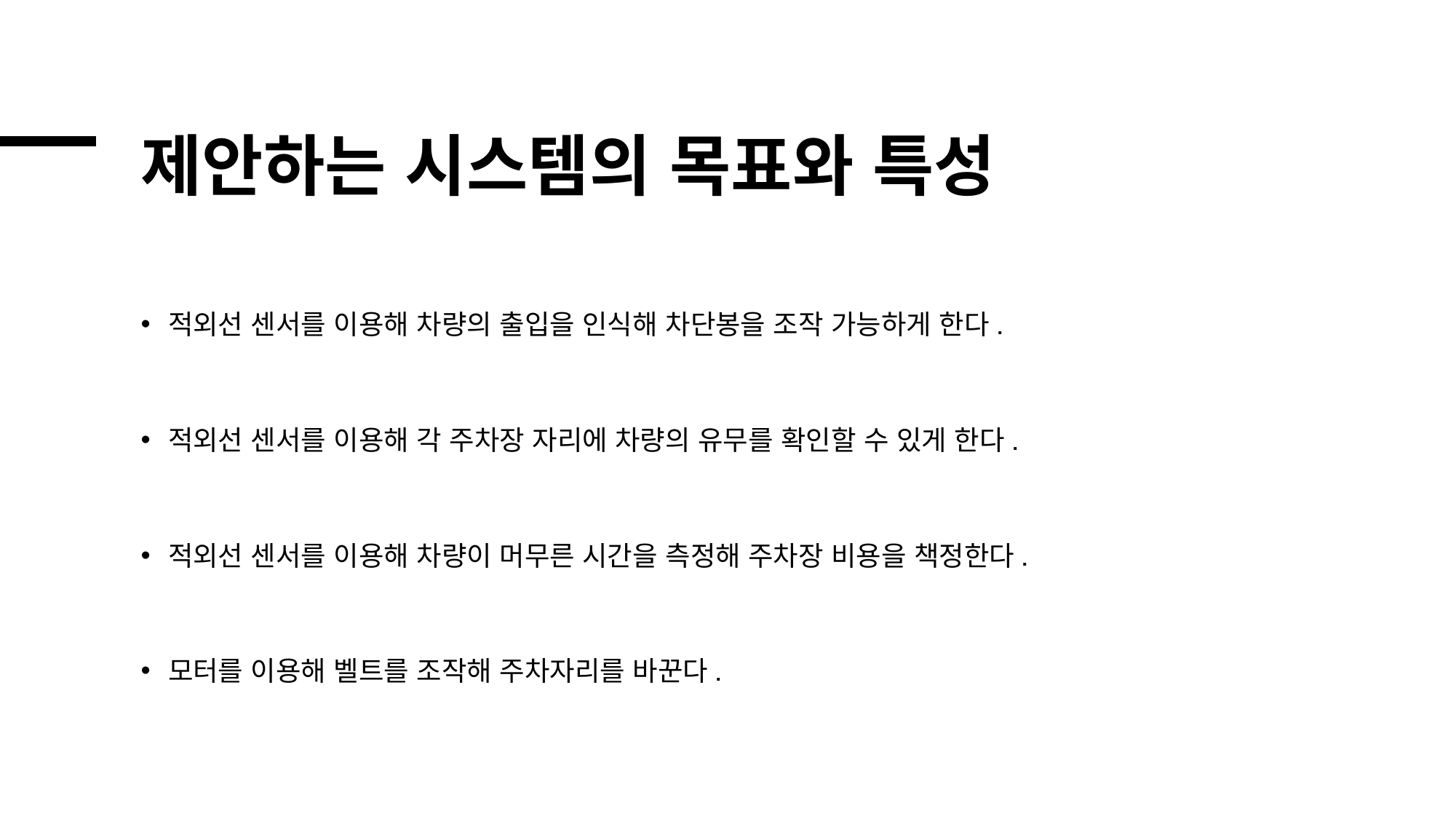

# 제안하는 시스템의 목표와 특성
적외선 센서를 이용해 차량의 출입을 인식해 차단봉을 조작 가능하게 한다.

적외선 센서를 이용해 각 주차장 자리에 차량의 유무를 확인할 수 있게 한다.

적외선 센서를 이용해 차량이 머무른 시간을 측정해 주차장 비용을 책정한다.

모터를 이용해 벨트를 조작해 주차자리를 바꾼다.